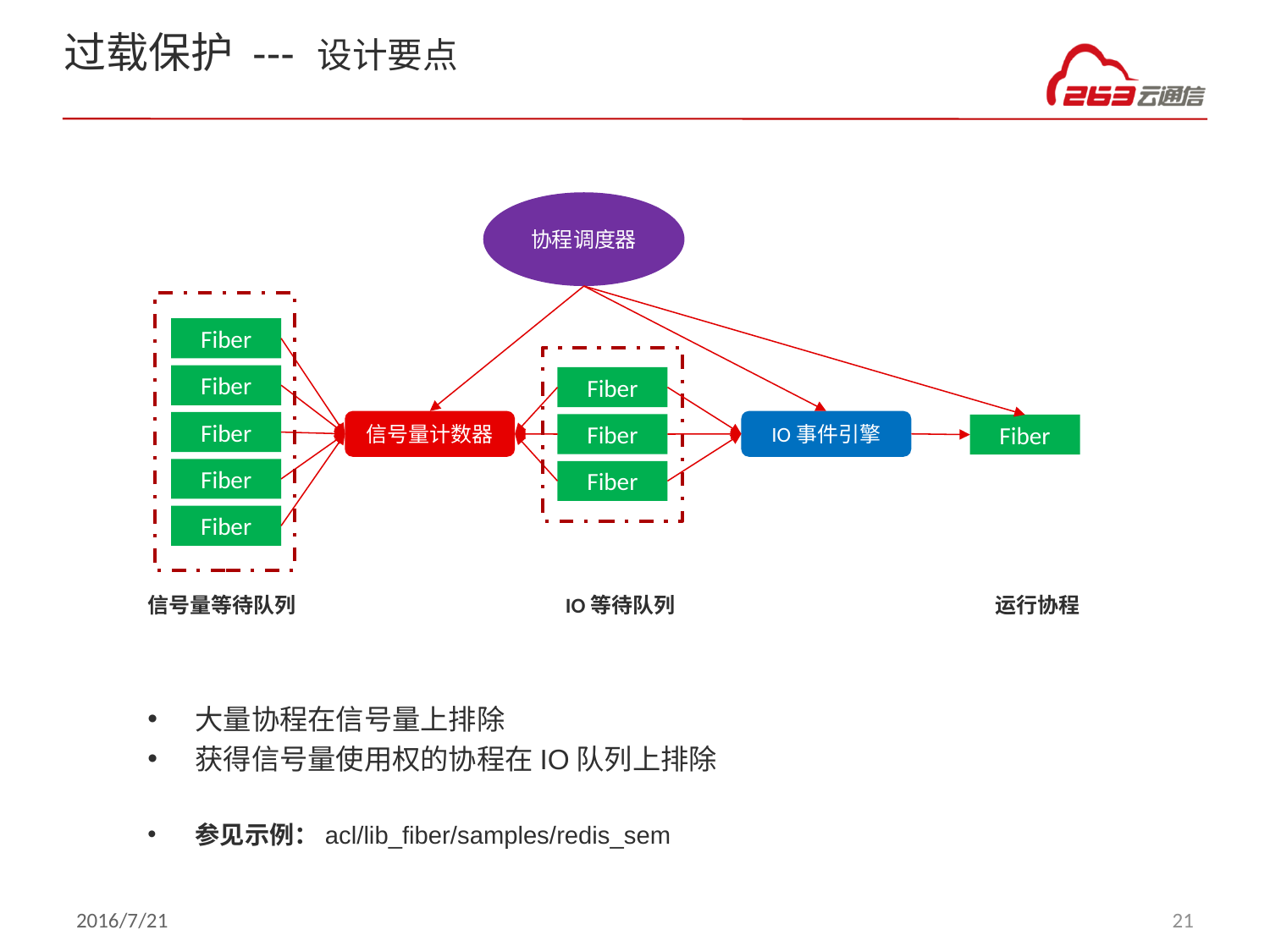

# 过载保护 --- 设计要点
协程调度器

Fiber

Fiber
Fiber
信号量计数器
IO事件引擎
Fiber
Fiber
Fiber
Fiber
Fiber
Fiber
IO等待队列
运行协程
信号量等待队列
大量协程在信号量上排除
获得信号量使用权的协程在IO队列上排除

参见示例：acl/lib_fiber/samples/redis_sem